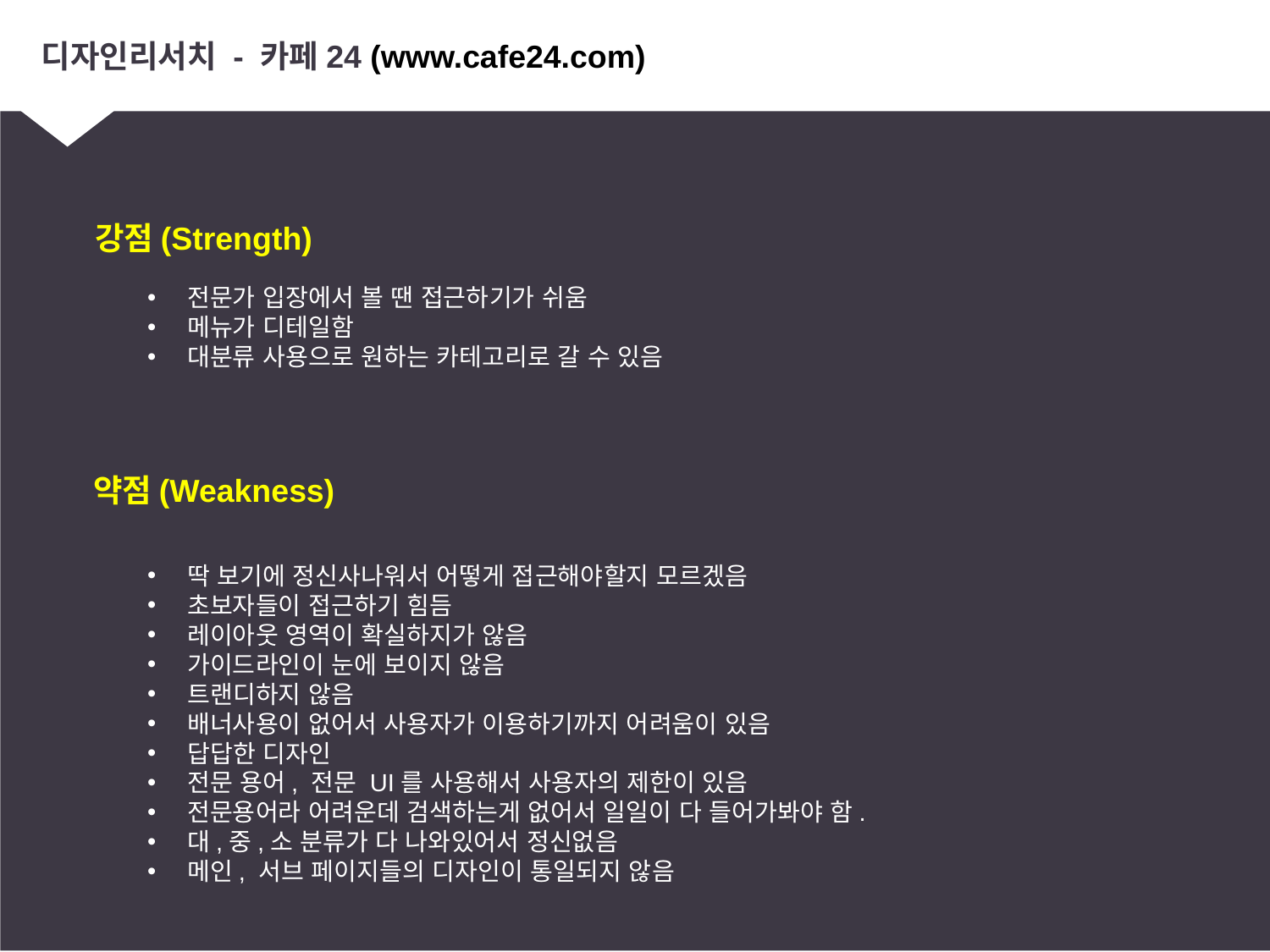

# 디자인리서치 - 카페24 (www.cafe24.com)
강점(Strength)
전문가 입장에서 볼 땐 접근하기가 쉬움
메뉴가 디테일함
대분류 사용으로 원하는 카테고리로 갈 수 있음
약점(Weakness)
딱 보기에 정신사나워서 어떻게 접근해야할지 모르겠음
초보자들이 접근하기 힘듬
레이아웃 영역이 확실하지가 않음
가이드라인이 눈에 보이지 않음
트랜디하지 않음
배너사용이 없어서 사용자가 이용하기까지 어려움이 있음
답답한 디자인
전문 용어, 전문 UI를 사용해서 사용자의 제한이 있음
전문용어라 어려운데 검색하는게 없어서 일일이 다 들어가봐야 함.
대,중,소 분류가 다 나와있어서 정신없음
메인, 서브 페이지들의 디자인이 통일되지 않음